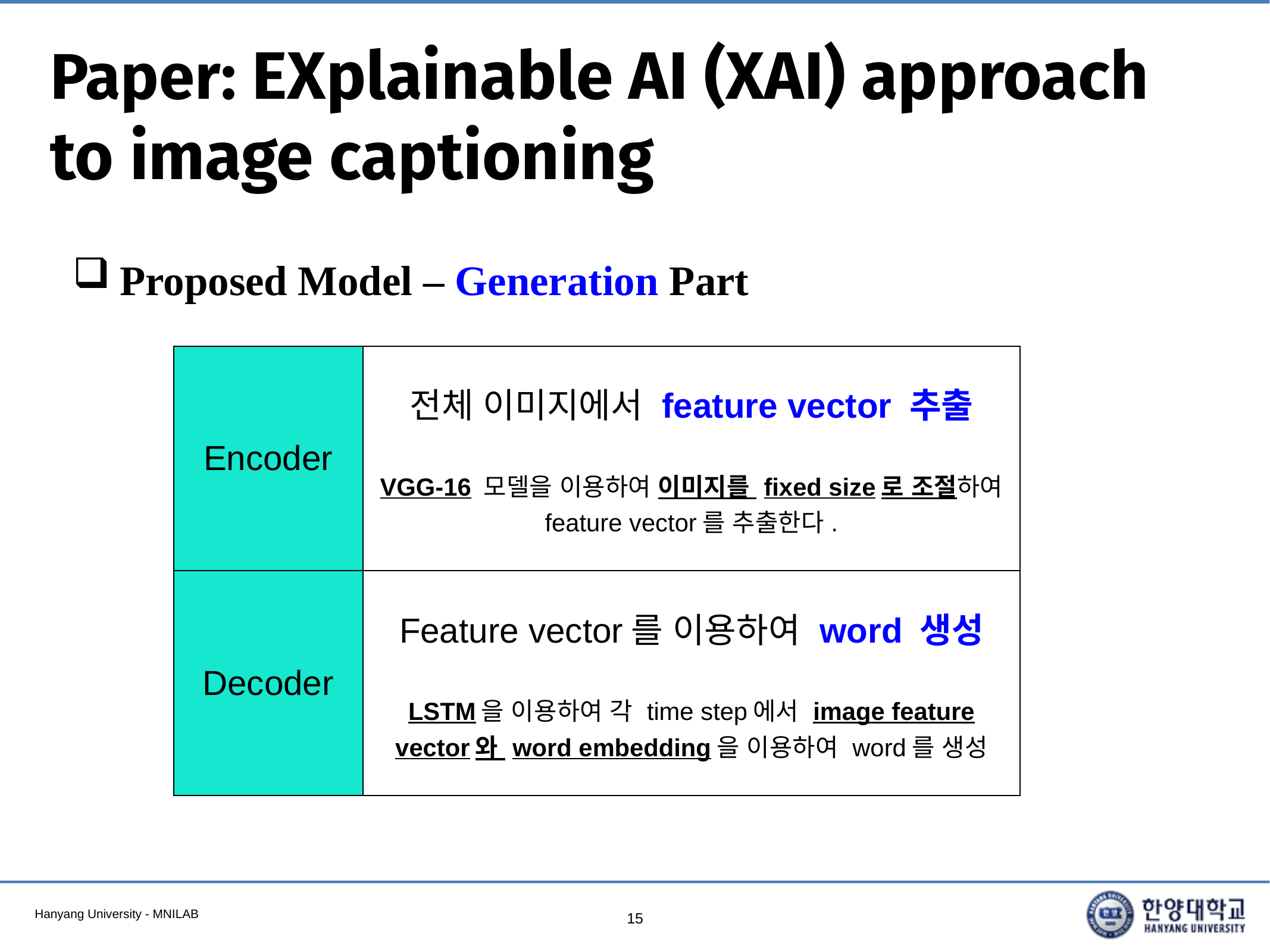

# Paper: EXplainable AI (XAI) approach to image captioning
Proposed Model – Generation Part
| Encoder | 전체 이미지에서 feature vector 추출 VGG-16 모델을 이용하여 이미지를 fixed size로 조절하여 feature vector를 추출한다. |
| --- | --- |
| Decoder | Feature vector를 이용하여 word 생성 LSTM을 이용하여 각 time step에서 image feature vector와 word embedding을 이용하여 word를 생성 |
15